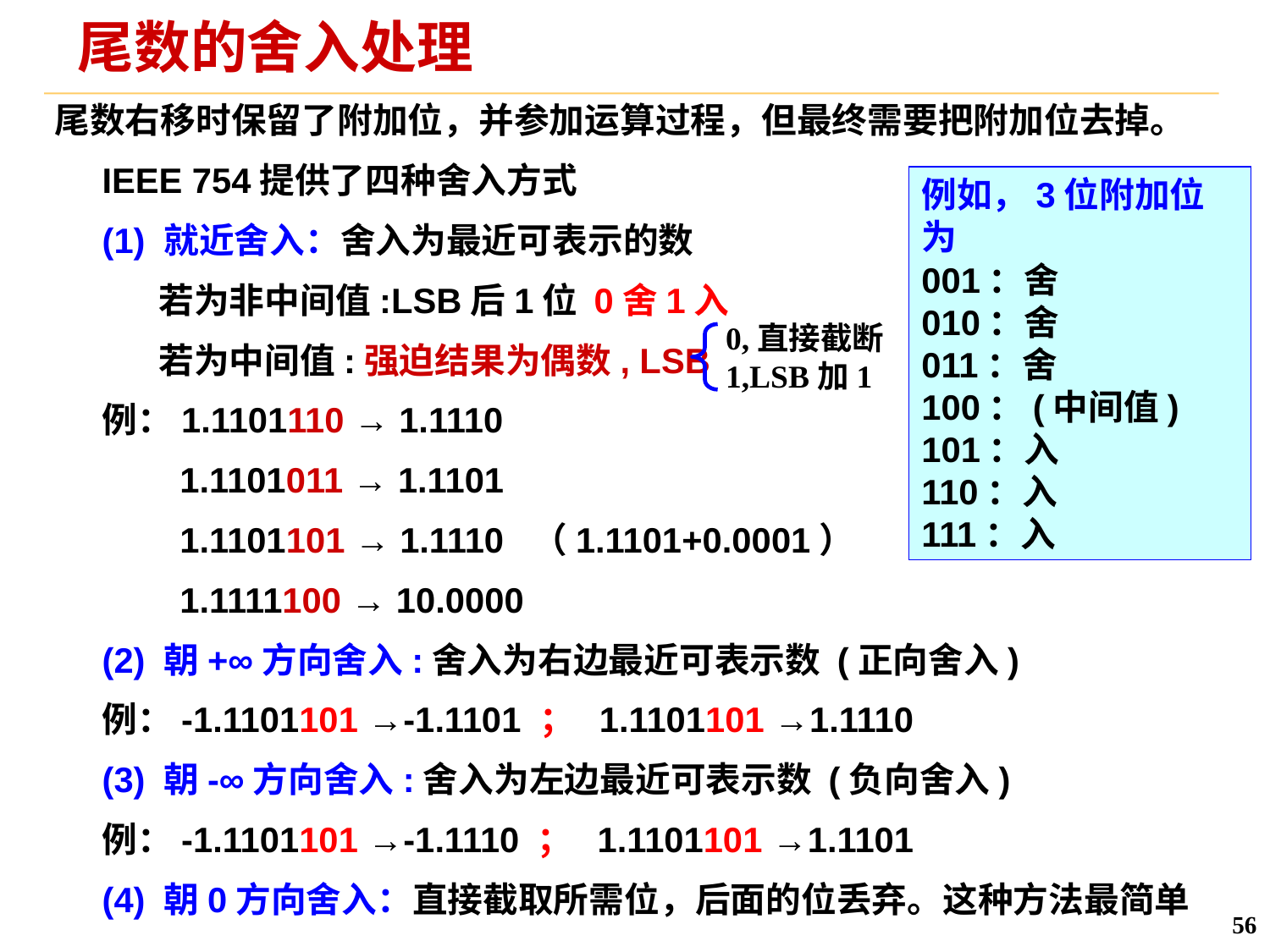

# 尾数的舍入处理
尾数右移时保留了附加位，并参加运算过程，但最终需要把附加位去掉。
IEEE 754提供了四种舍入方式
(1) 就近舍入：舍入为最近可表示的数
      若为非中间值:LSB后1位 0舍1入
      若为中间值:强迫结果为偶数, LSB
例：1.1101110 → 1.1110
        1.1101011 → 1.1101
        1.1101101 → 1.1110  （1.1101+0.0001）
        1.1111100 → 10.0000
(2) 朝+∞方向舍入:舍入为右边最近可表示数 (正向舍入)
例：-1.1101101 →-1.1101 ；  1.1101101 →1.1110
(3) 朝-∞方向舍入:舍入为左边最近可表示数 (负向舍入)
例：-1.1101101 →-1.1110 ；  1.1101101 →1.1101
(4) 朝0方向舍入：直接截取所需位，后面的位丢弃。这种方法最简单
例如，3位附加位为
001：舍
010：舍
011：舍
100：(中间值)
101：入
110：入
111：入
0,直接截断
1,LSB加1

56